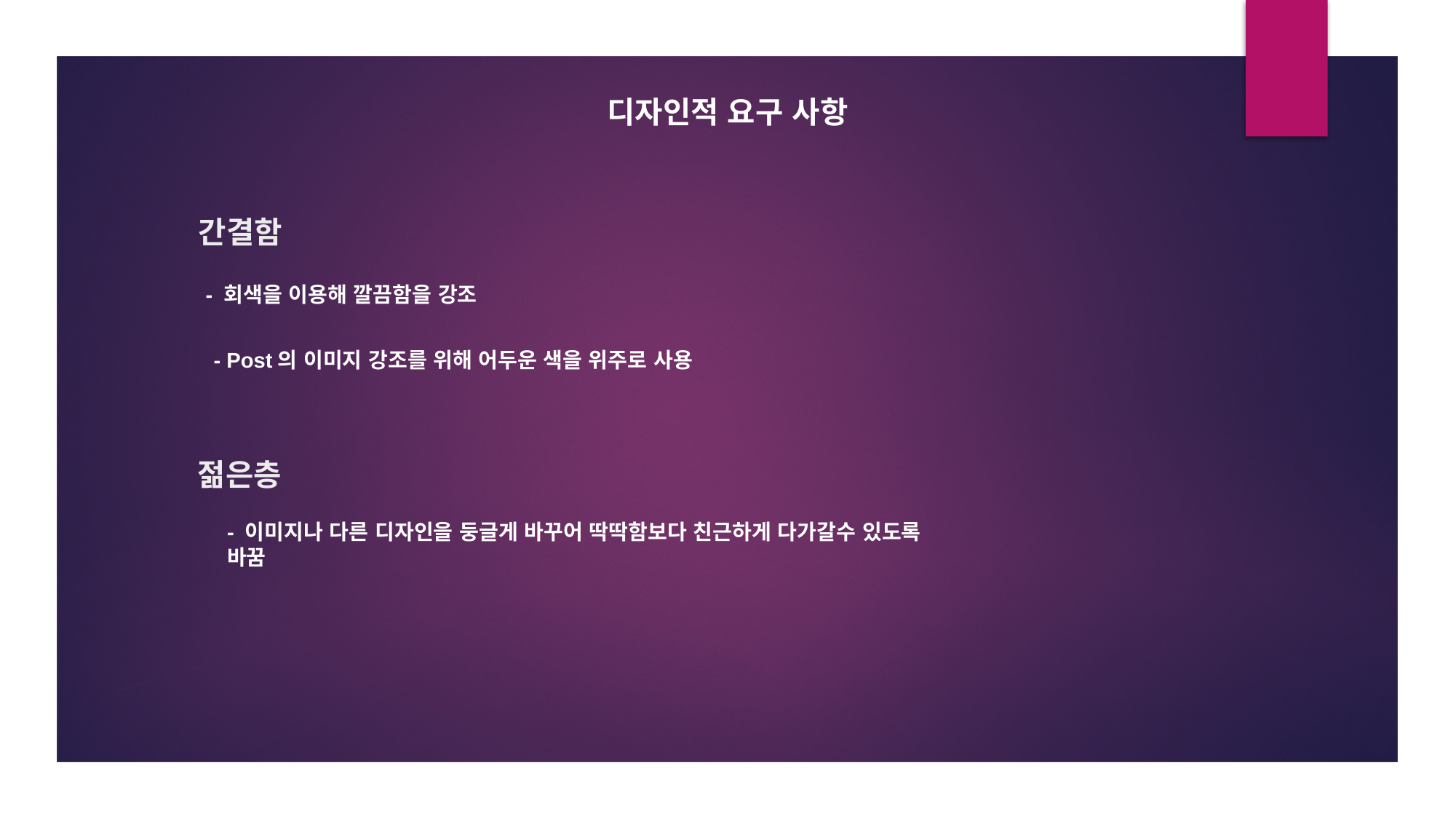

디자인적 요구 사항
간결함
- 회색을 이용해 깔끔함을 강조
- Post의 이미지 강조를 위해 어두운 색을 위주로 사용
젊은층
- 이미지나 다른 디자인을 둥글게 바꾸어 딱딱함보다 친근하게 다가갈수 있도록
바꿈